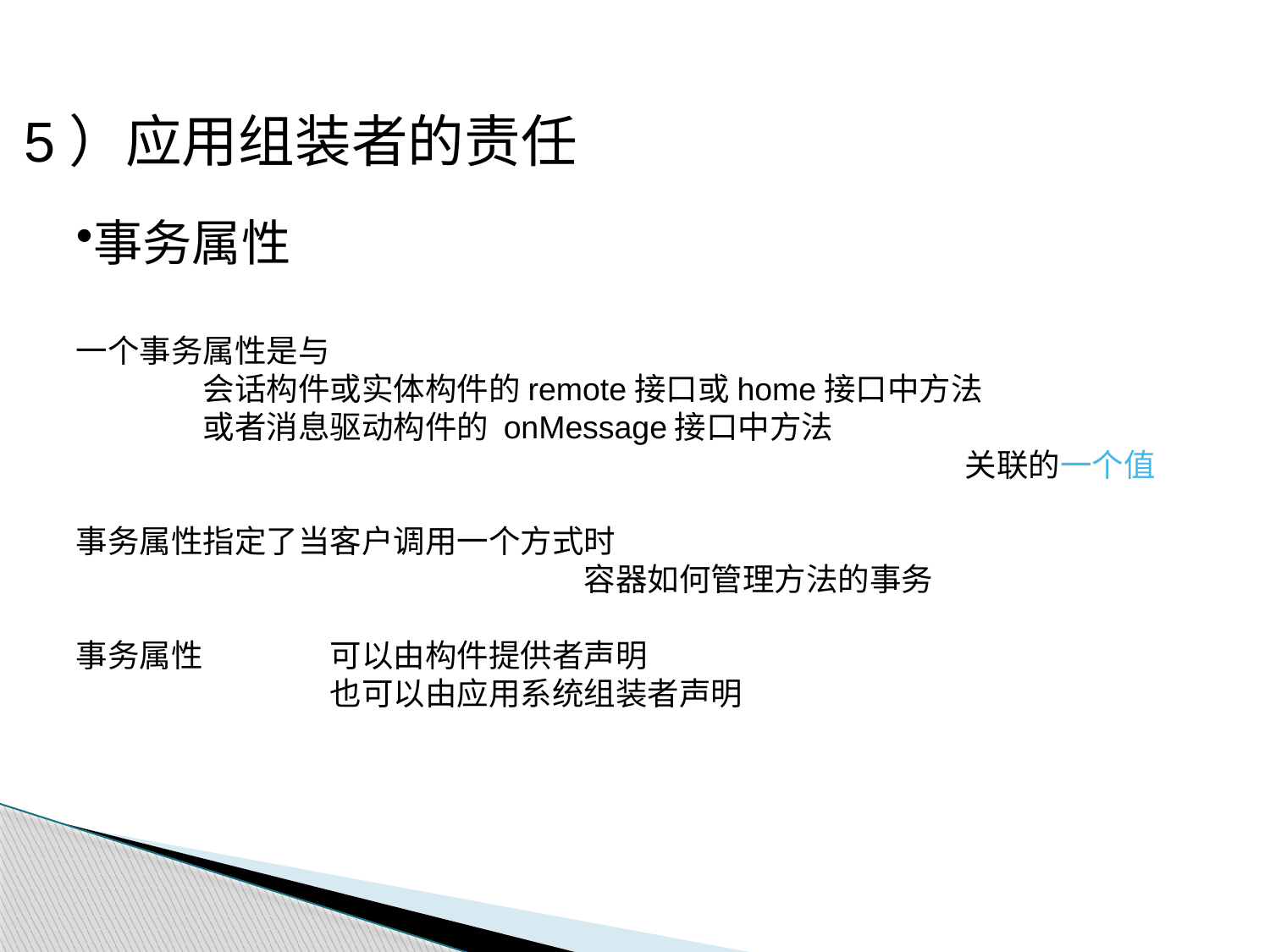

5）应用组装者的责任
事务属性

一个事务属性是与
	会话构件或实体构件的remote接口或home接口中方法
	或者消息驱动构件的 onMessage接口中方法
							关联的一个值

事务属性指定了当客户调用一个方式时
				容器如何管理方法的事务

事务属性	可以由构件提供者声明
		也可以由应用系统组装者声明